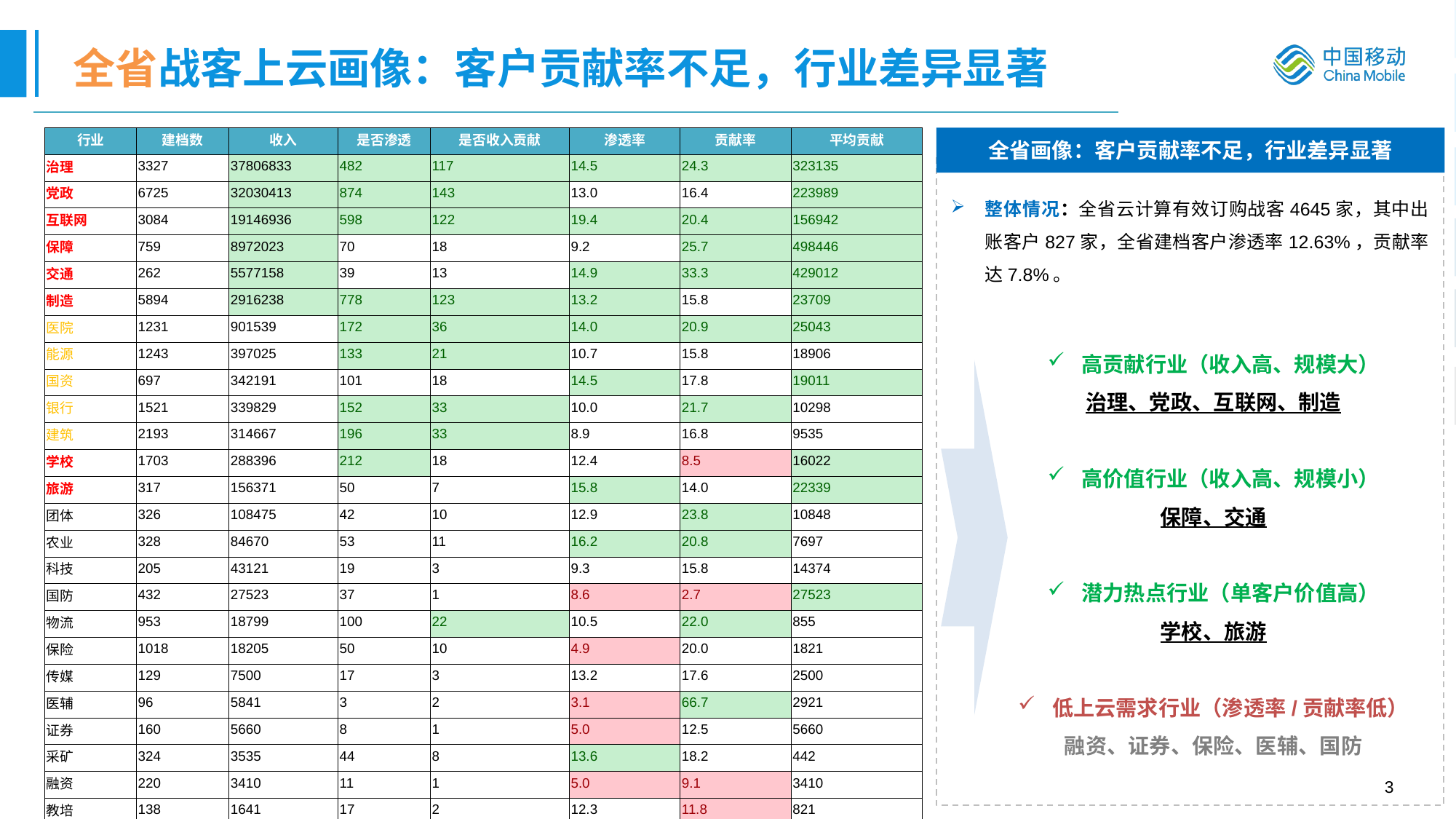

# 全省战客上云画像：客户贡献率不足，行业差异显著

| 行业 | 建档数 | 收入 | 是否渗透 | 是否收入贡献 | 渗透率 | 贡献率 | 平均贡献 |
| --- | --- | --- | --- | --- | --- | --- | --- |
| 治理 | 3327 | 37806833 | 482 | 117 | 14.5 | 24.3 | 323135 |
| 党政 | 6725 | 32030413 | 874 | 143 | 13.0 | 16.4 | 223989 |
| 互联网 | 3084 | 19146936 | 598 | 122 | 19.4 | 20.4 | 156942 |
| 保障 | 759 | 8972023 | 70 | 18 | 9.2 | 25.7 | 498446 |
| 交通 | 262 | 5577158 | 39 | 13 | 14.9 | 33.3 | 429012 |
| 制造 | 5894 | 2916238 | 778 | 123 | 13.2 | 15.8 | 23709 |
| 医院 | 1231 | 901539 | 172 | 36 | 14.0 | 20.9 | 25043 |
| 能源 | 1243 | 397025 | 133 | 21 | 10.7 | 15.8 | 18906 |
| 国资 | 697 | 342191 | 101 | 18 | 14.5 | 17.8 | 19011 |
| 银行 | 1521 | 339829 | 152 | 33 | 10.0 | 21.7 | 10298 |
| 建筑 | 2193 | 314667 | 196 | 33 | 8.9 | 16.8 | 9535 |
| 学校 | 1703 | 288396 | 212 | 18 | 12.4 | 8.5 | 16022 |
| 旅游 | 317 | 156371 | 50 | 7 | 15.8 | 14.0 | 22339 |
| 团体 | 326 | 108475 | 42 | 10 | 12.9 | 23.8 | 10848 |
| 农业 | 328 | 84670 | 53 | 11 | 16.2 | 20.8 | 7697 |
| 科技 | 205 | 43121 | 19 | 3 | 9.3 | 15.8 | 14374 |
| 国防 | 432 | 27523 | 37 | 1 | 8.6 | 2.7 | 27523 |
| 物流 | 953 | 18799 | 100 | 22 | 10.5 | 22.0 | 855 |
| 保险 | 1018 | 18205 | 50 | 10 | 4.9 | 20.0 | 1821 |
| 传媒 | 129 | 7500 | 17 | 3 | 13.2 | 17.6 | 2500 |
| 医辅 | 96 | 5841 | 3 | 2 | 3.1 | 66.7 | 2921 |
| 证券 | 160 | 5660 | 8 | 1 | 5.0 | 12.5 | 5660 |
| 采矿 | 324 | 3535 | 44 | 8 | 13.6 | 18.2 | 442 |
| 融资 | 220 | 3410 | 11 | 1 | 5.0 | 9.1 | 3410 |
| 教培 | 138 | 1641 | 17 | 2 | 12.3 | 11.8 | 821 |
| 文化 | 92 | 0 | 11 | 0 | 12.0 | 0.0 | 0 |
| 服务 | 3074 | -38514 | 326 | 42 | 10.6 | 12.9 | -917 |
| 生态 | 326 | -51196 | 50 | 9 | 15.3 | 18.0 | -5688 |
全省画像：客户贡献率不足，行业差异显著

整体情况：全省云计算有效订购战客4645家，其中出账客户827家，全省建档客户渗透率12.63%，贡献率达7.8%。
高贡献行业（收入高、规模大）
治理、党政、互联网、制造

高价值行业（收入高、规模小）
保障、交通

潜力热点行业（单客户价值高）
学校、旅游

低上云需求行业（渗透率/贡献率低）
融资、证券、保险、医辅、国防